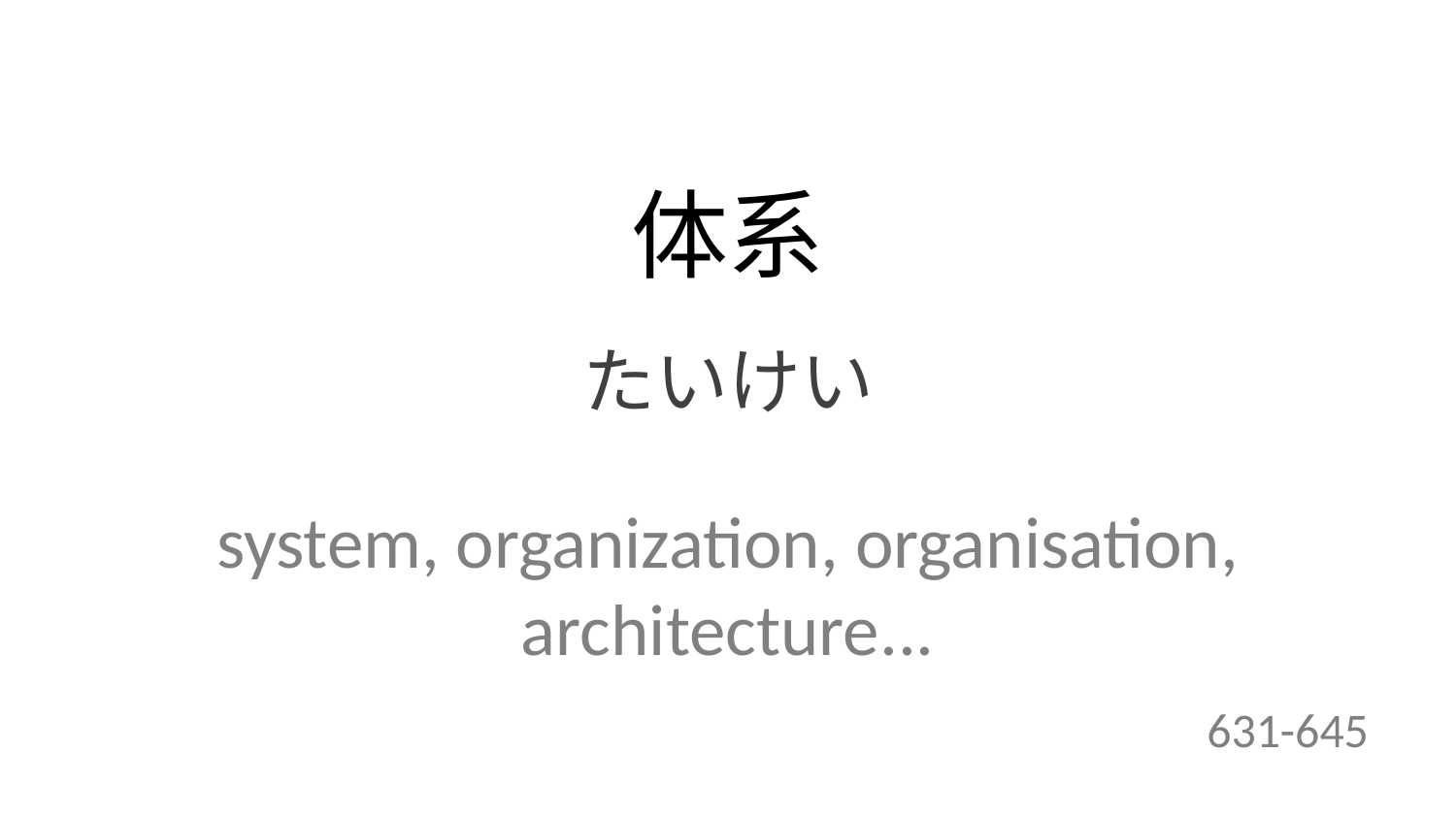

体系

たいけい
system, organization, organisation, architecture...
631-645